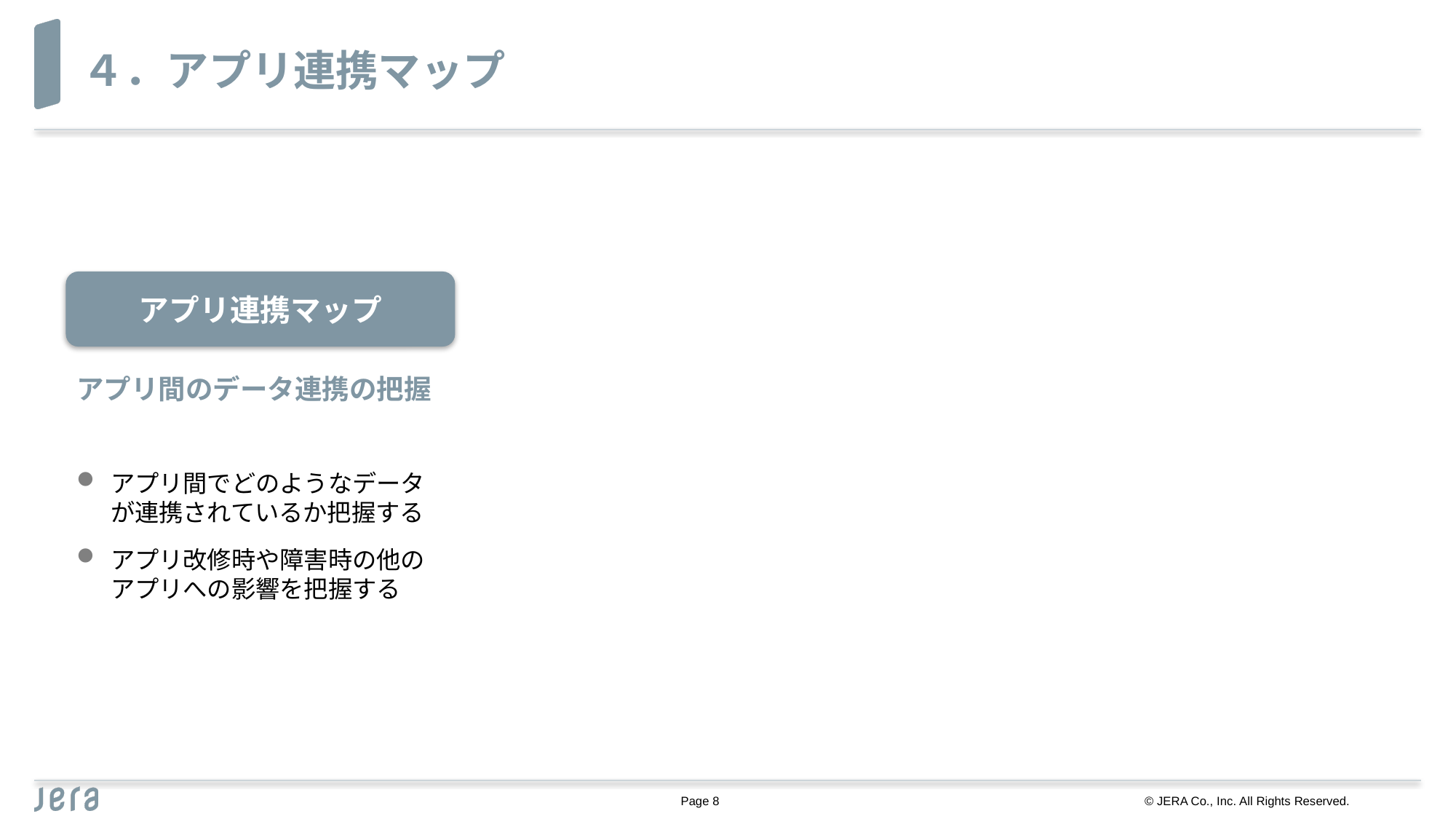

# ４．アプリ連携マップ
アプリ連携マップ
アプリ間のデータ連携の把握
アプリ間でどのようなデータが連携されているか把握する
アプリ改修時や障害時の他のアプリへの影響を把握する